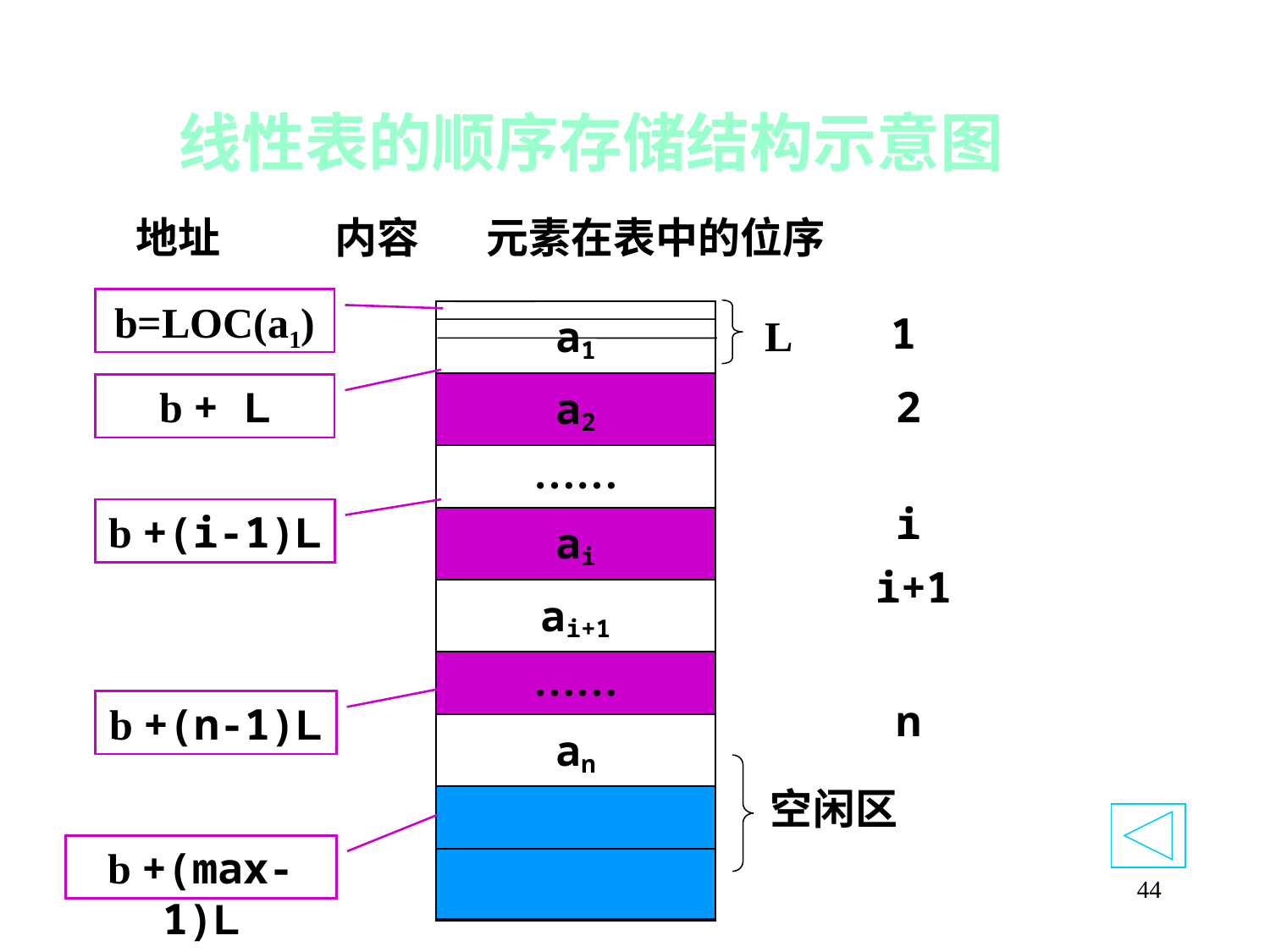

# 线性表的顺序存储结构示意图
     地址            内容       元素在表中的位序
b=LOC(a1)

1
| a1 |
| --- |
| a2 |
| …… |
| ai |
| ai+1 |
| …… |
| an |
|  |
|  |

L
2
b + L
i
b +(i-1)L
i+1
n
b +(n-1)L

空闲区

b +(max-1)L
44